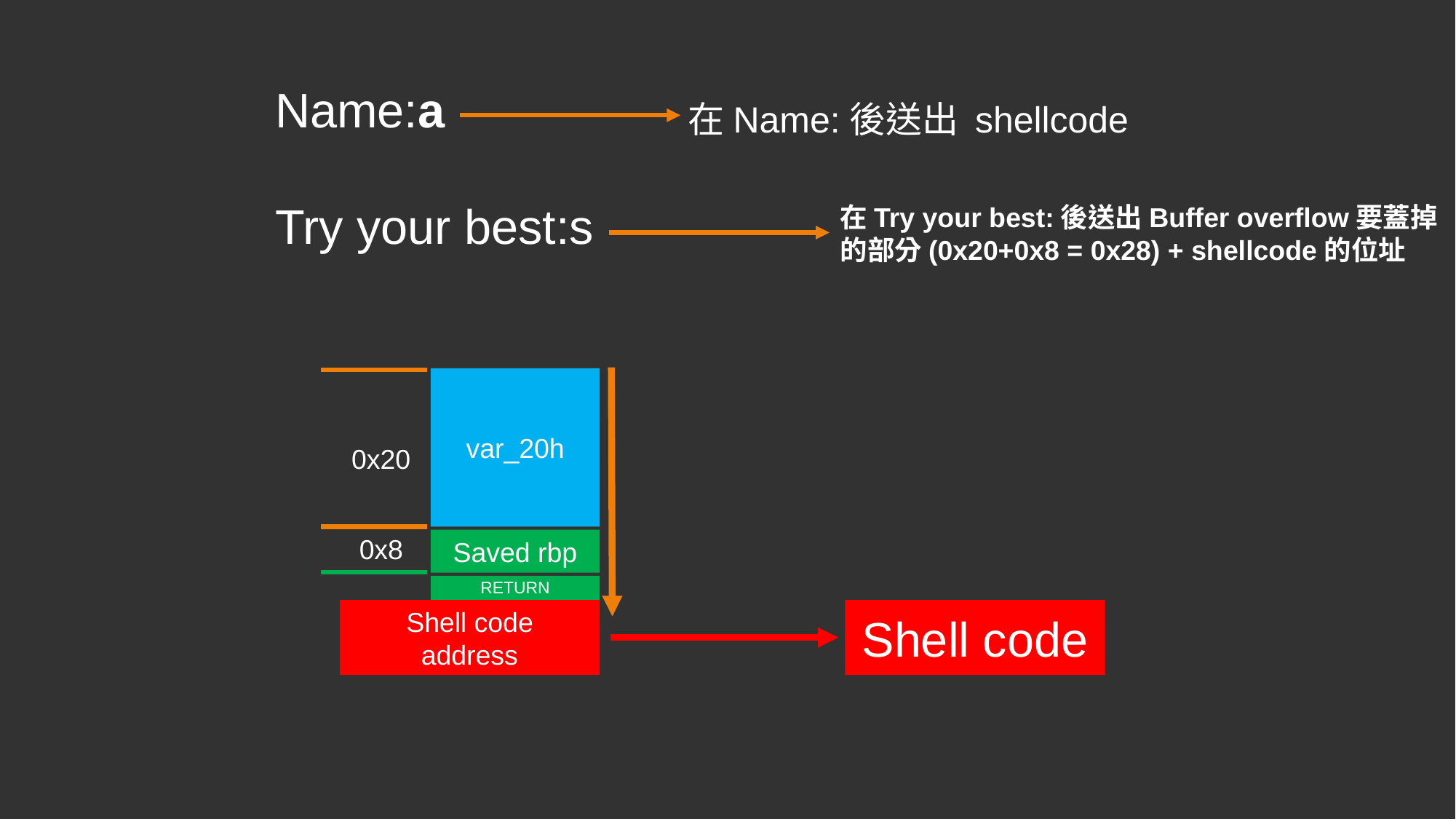

Name:a

Try your best:s
在Name:後送出 shellcode
在Try your best:後送出Buffer overflow要蓋掉的部分(0x20+0x8 = 0x28) + shellcode的位址
var_20h
0x20
0x8
Saved rbp
RETURN ADDRESS
Shell code
address
Shell code